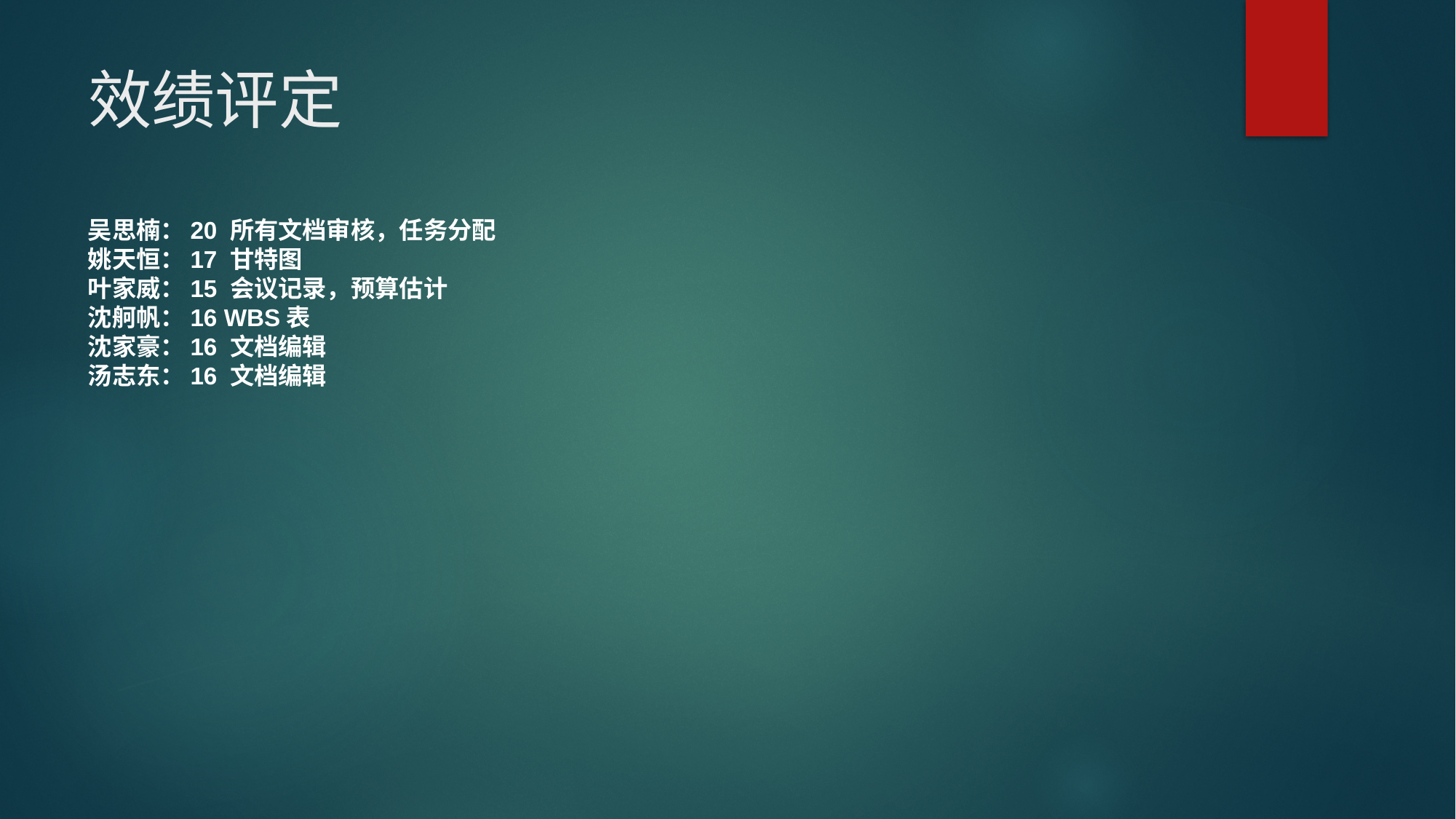

# 效绩评定
吴思楠：20 所有文档审核，任务分配
姚天恒：17 甘特图
叶家威：15 会议记录，预算估计
沈舸帆：16 WBS表
沈家豪：16 文档编辑
汤志东：16 文档编辑